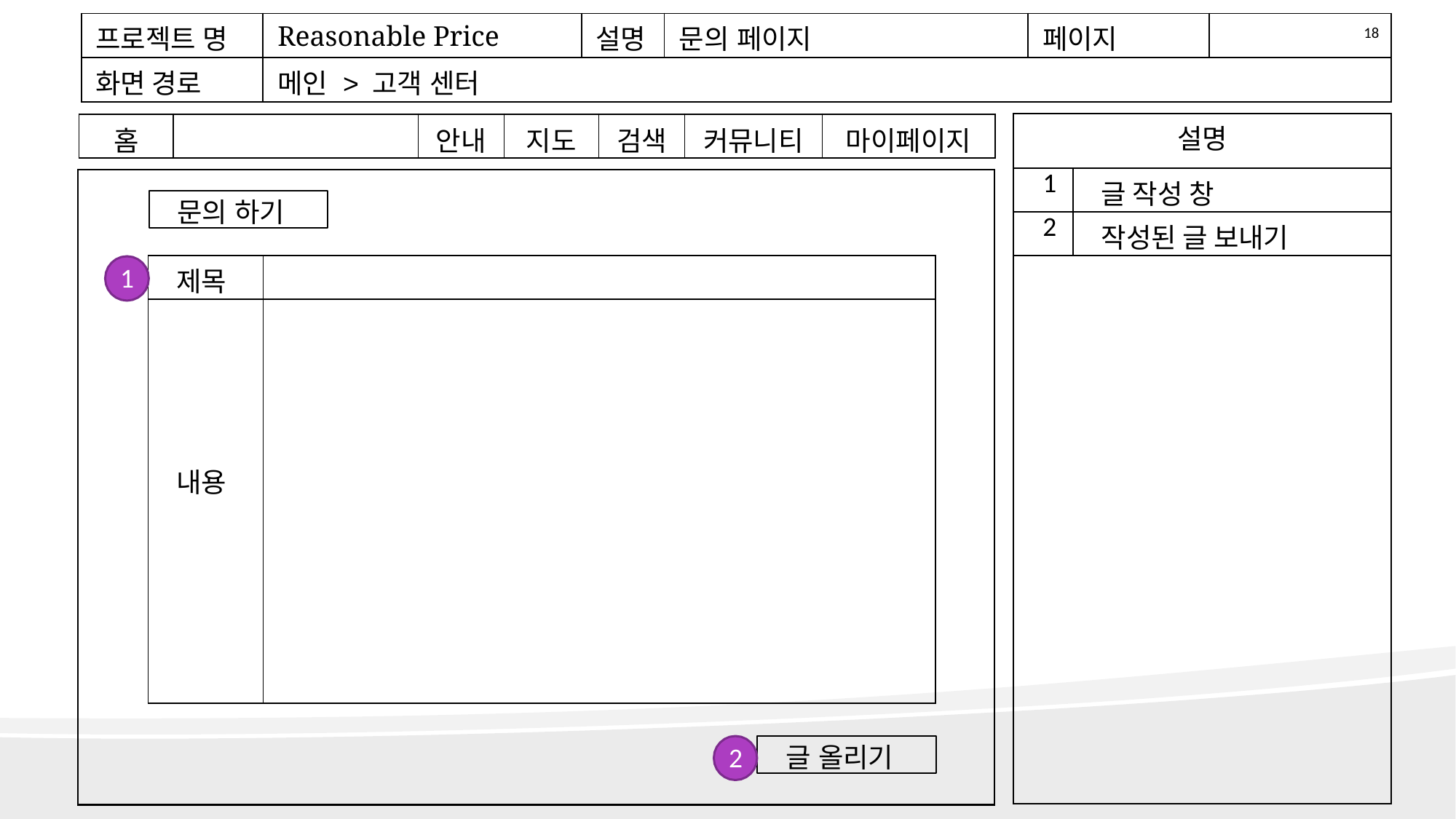

| 프로젝트 명 | Reasonable Price | 설명 | 문의 페이지 | 페이지 | 18 |
| --- | --- | --- | --- | --- | --- |
| 화면 경로 | 메인 > 고객 센터 |  |  |  |  |
| 설명 |  |
| --- | --- |
| 1 | 글 작성 창 |
| 2 | 작성된 글 보내기 |
|  |  |
| 홈 |  | 안내 | 지도 | 검색 | 커뮤니티 | 마이페이지 |
| --- | --- | --- | --- | --- | --- | --- |

문의 하기

| 제목 |  |
| --- | --- |
| 내용 |  |
1

글 올리기
2